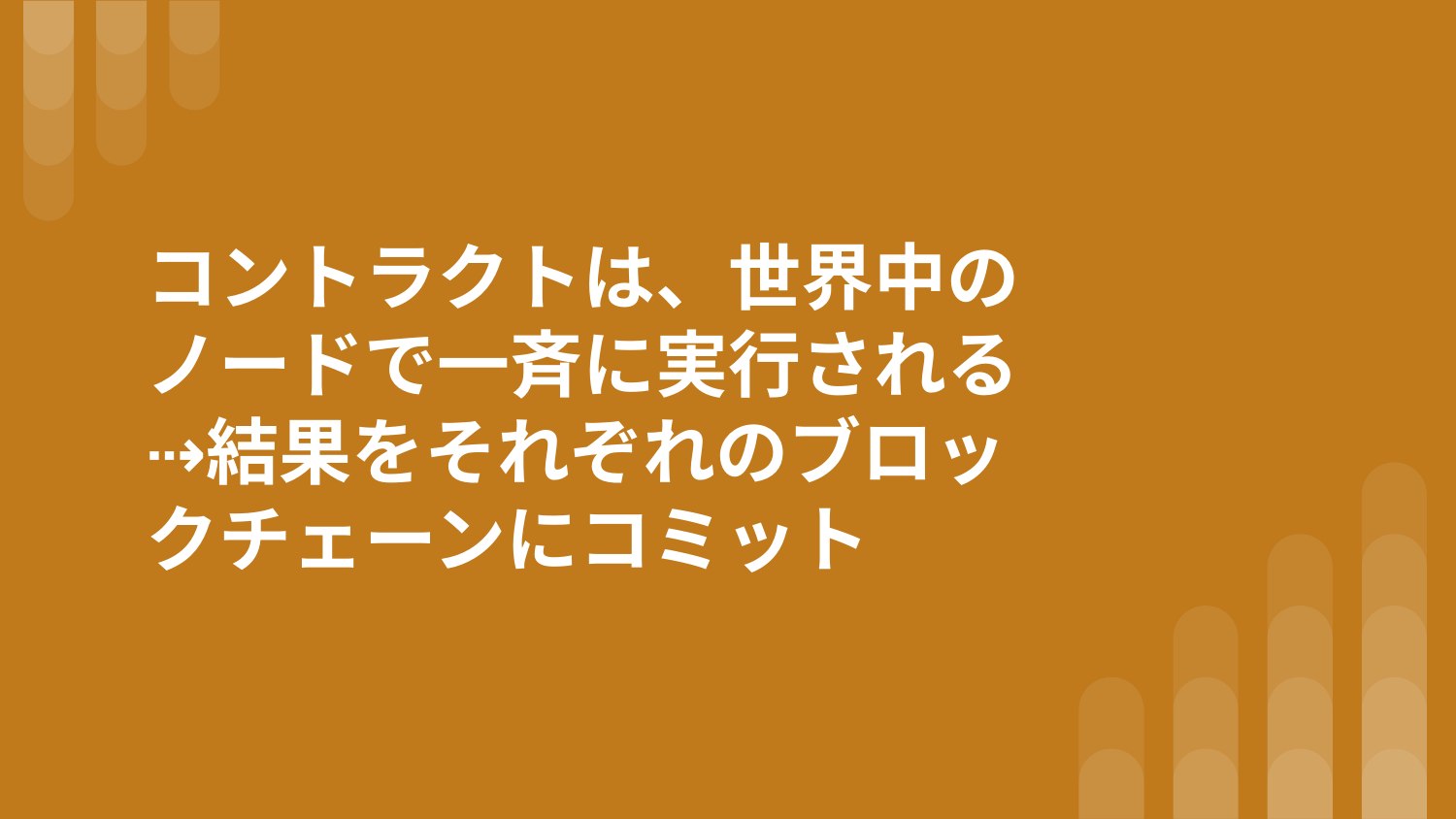

# コントラクトは、世界中のノードで一斉に実行される⇢結果をそれぞれのブロックチェーンにコミット